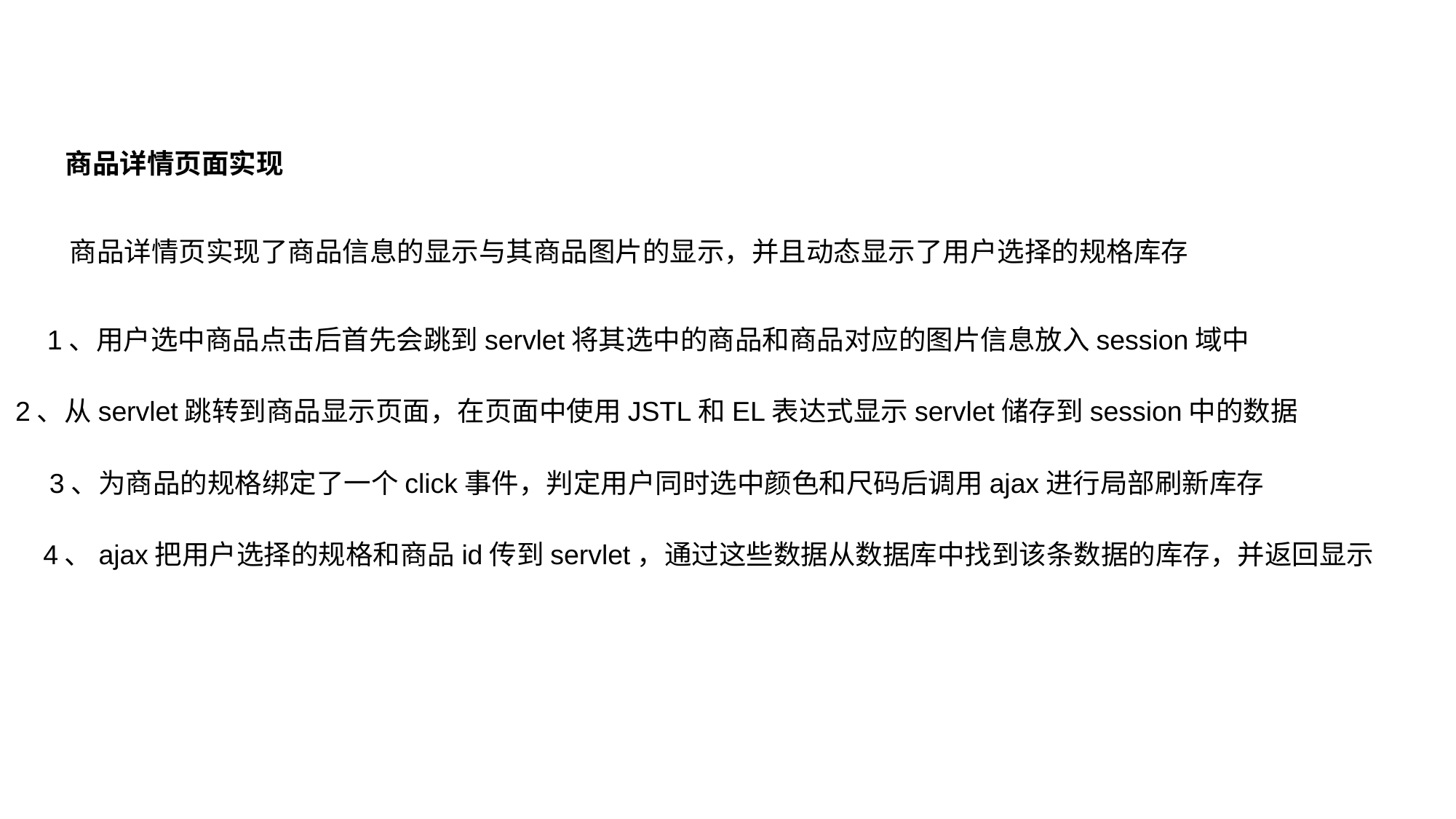

商品详情页面实现
商品详情页实现了商品信息的显示与其商品图片的显示，并且动态显示了用户选择的规格库存
1、用户选中商品点击后首先会跳到servlet将其选中的商品和商品对应的图片信息放入session域中
2、从servlet跳转到商品显示页面，在页面中使用JSTL和EL表达式显示servlet储存到session中的数据
3、为商品的规格绑定了一个click事件，判定用户同时选中颜色和尺码后调用ajax进行局部刷新库存
4、ajax把用户选择的规格和商品id传到servlet，通过这些数据从数据库中找到该条数据的库存，并返回显示